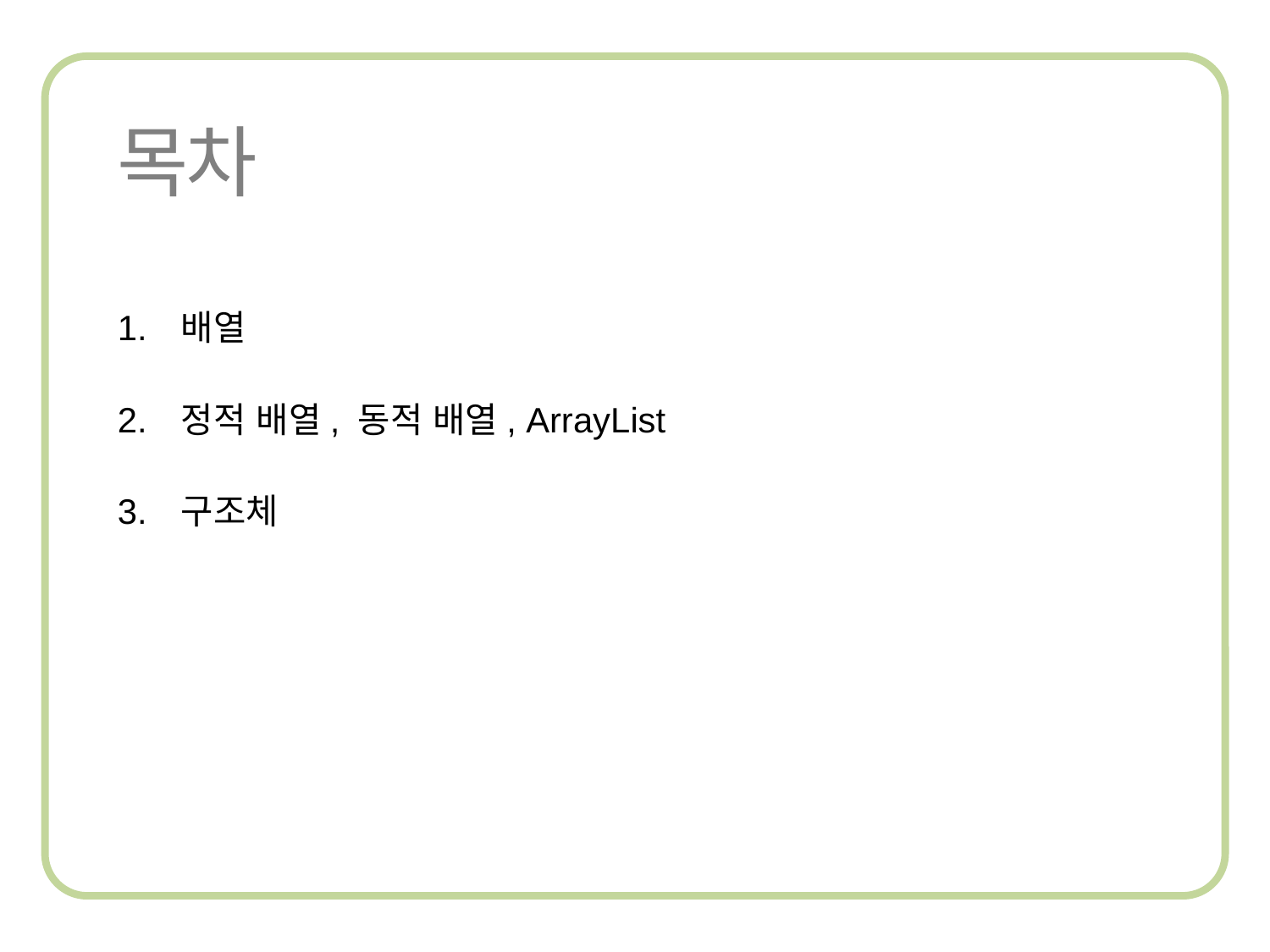

배열
정적 배열, 동적 배열, ArrayList
구조체